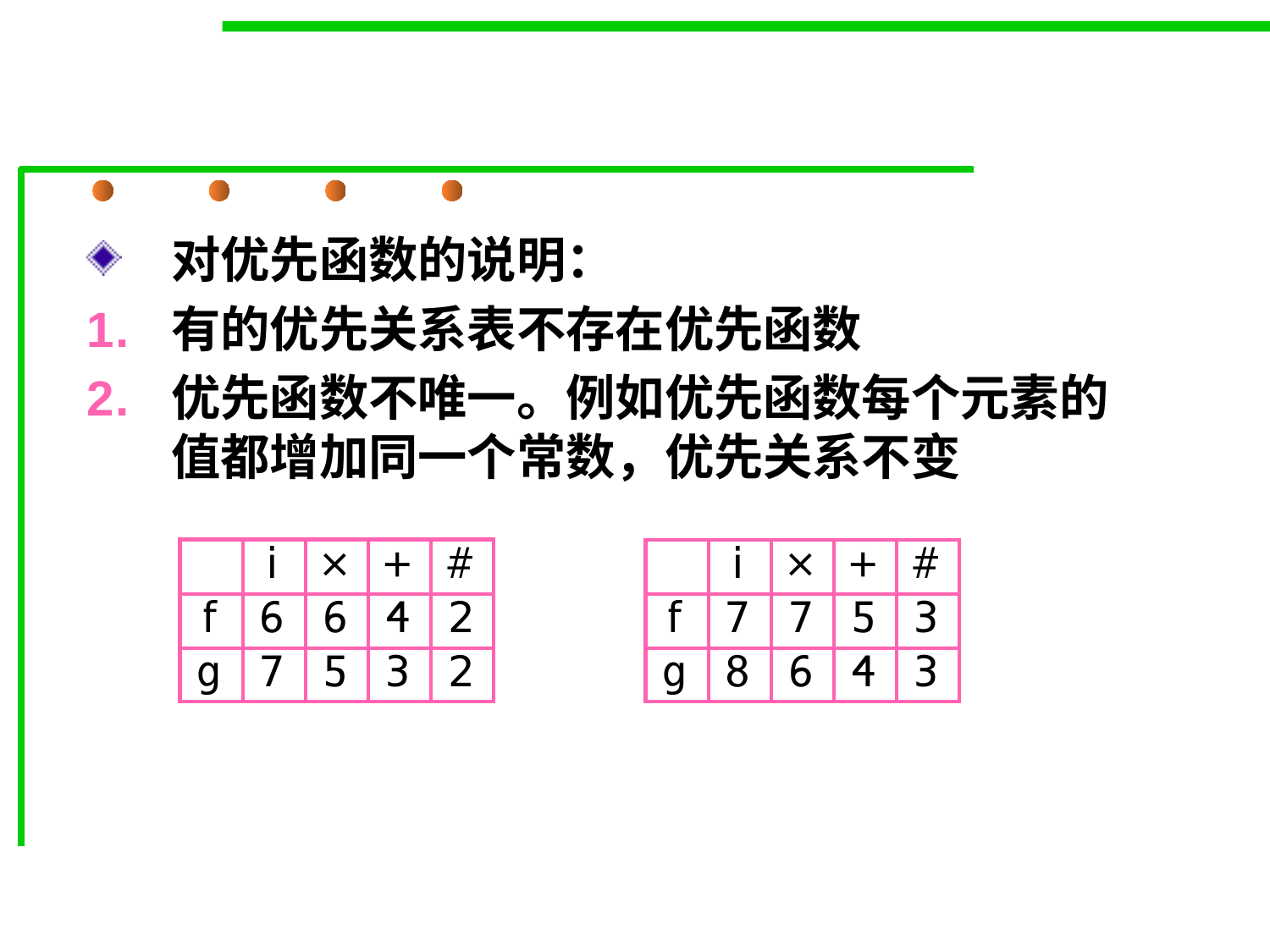

#
对优先函数的说明：
有的优先关系表不存在优先函数
优先函数不唯一。例如优先函数每个元素的值都增加同一个常数，优先关系不变
|  | i | × | + | # |
| --- | --- | --- | --- | --- |
| f | 6 | 6 | 4 | 2 |
| g | 7 | 5 | 3 | 2 |
|  | i | × | + | # |
| --- | --- | --- | --- | --- |
| f | 7 | 7 | 5 | 3 |
| g | 8 | 6 | 4 | 3 |